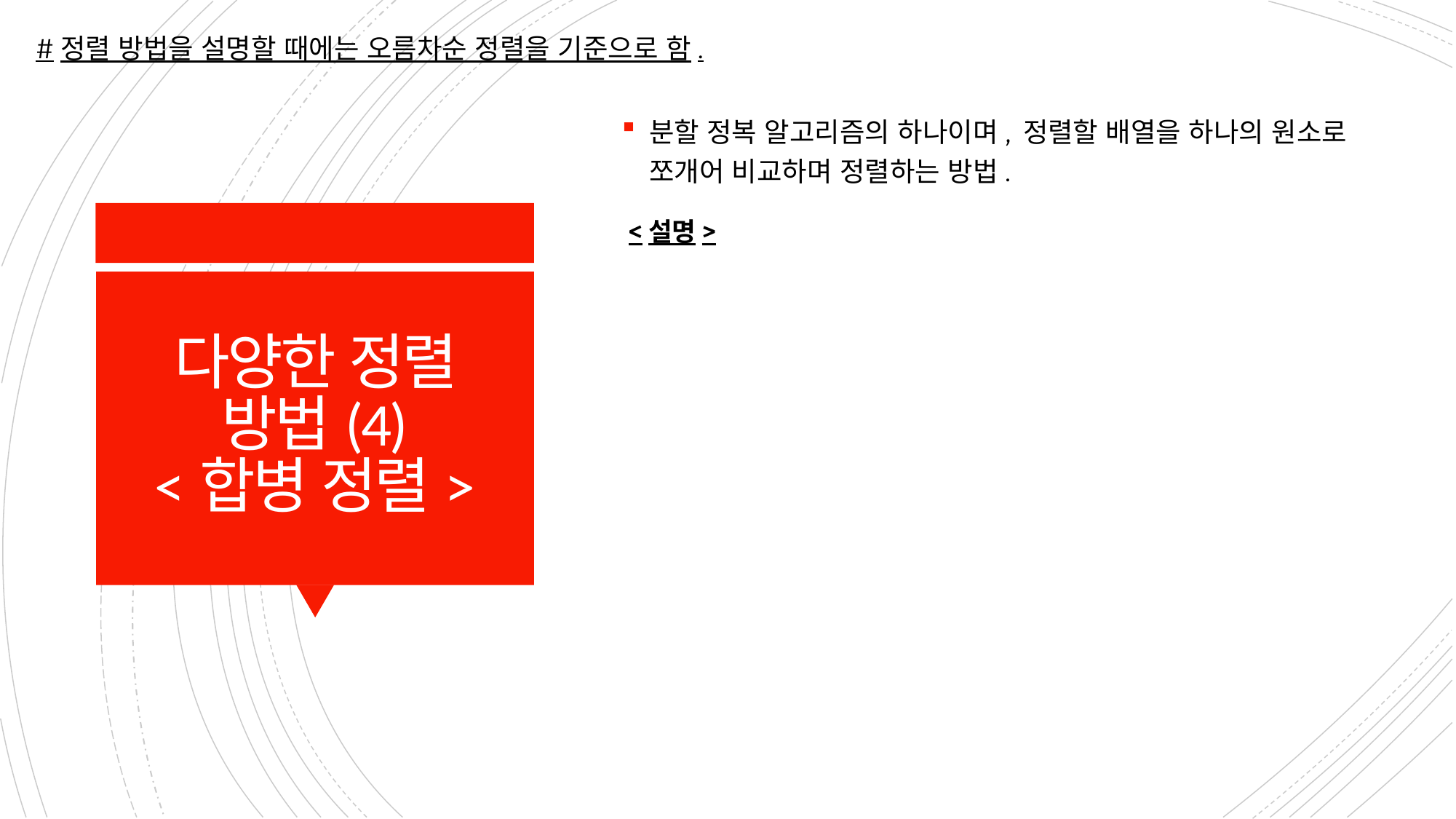

#정렬 방법을 설명할 때에는 오름차순 정렬을 기준으로 함.
분할 정복 알고리즘의 하나이며, 정렬할 배열을 하나의 원소로 쪼개어 비교하며 정렬하는 방법.
<설명>
# 다양한 정렬 방법(4) <합병 정렬>